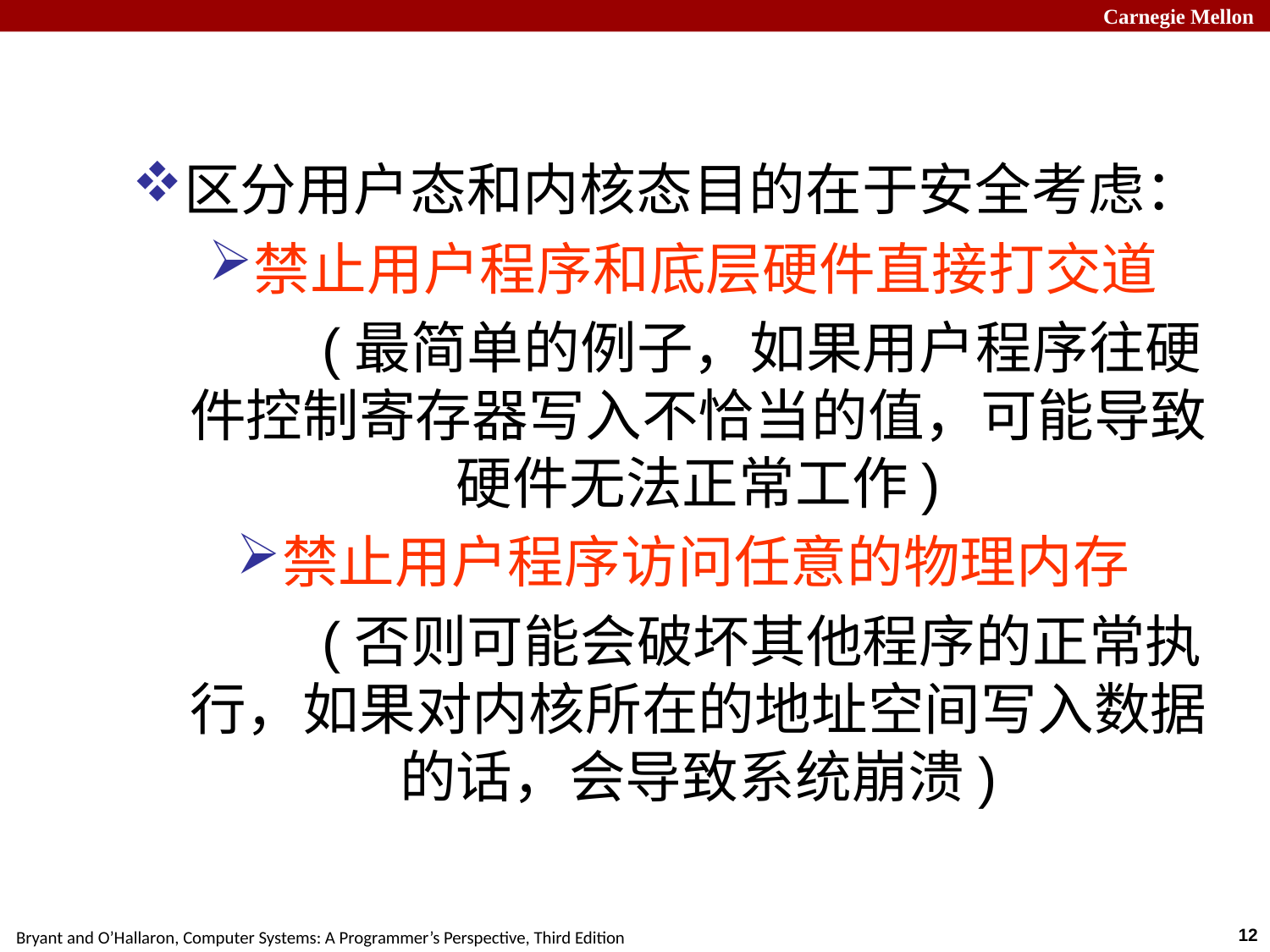

区分用户态和内核态目的在于安全考虑：
禁止用户程序和底层硬件直接打交道
	(最简单的例子，如果用户程序往硬件控制寄存器写入不恰当的值，可能导致硬件无法正常工作)
禁止用户程序访问任意的物理内存
	(否则可能会破坏其他程序的正常执行，如果对内核所在的地址空间写入数据的话，会导致系统崩溃)